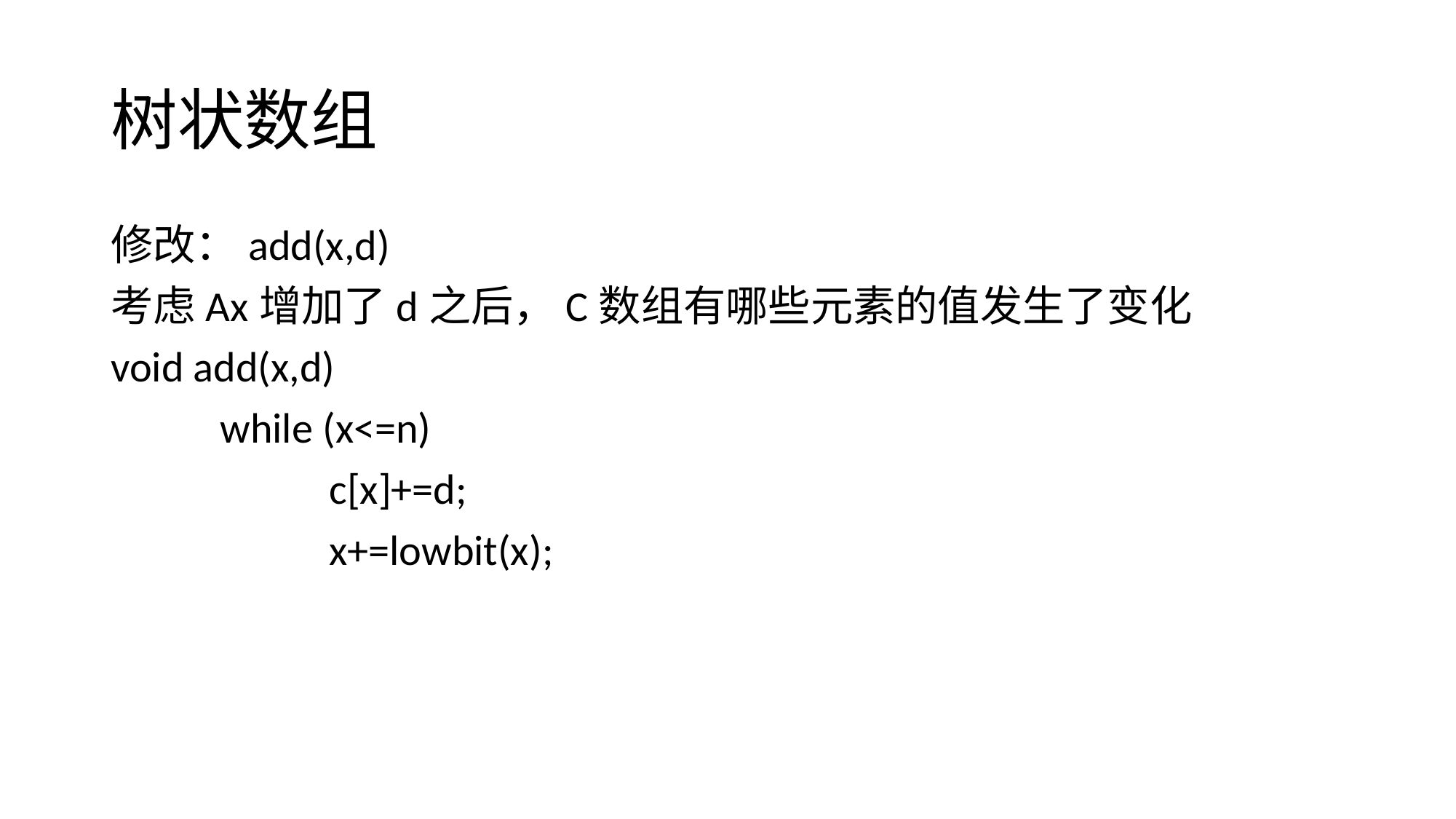

# 树状数组
修改：add(x,d)
考虑Ax增加了d之后，C数组有哪些元素的值发生了变化
void add(x,d)
	while (x<=n)
		c[x]+=d;
		x+=lowbit(x);